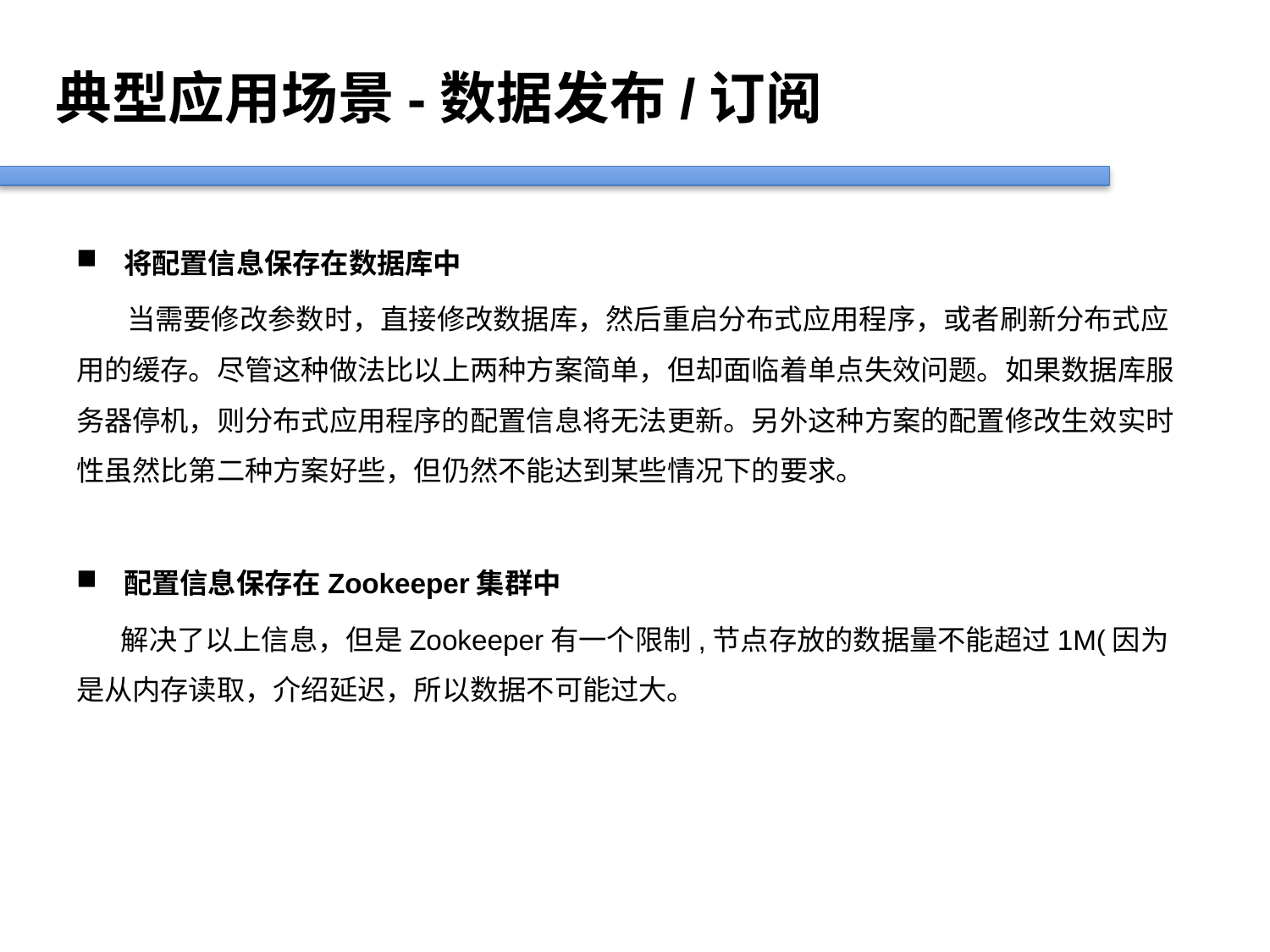

典型应用场景-数据发布/订阅
将配置信息保存在数据库中
       当需要修改参数时，直接修改数据库，然后重启分布式应用程序，或者刷新分布式应用的缓存。尽管这种做法比以上两种方案简单，但却面临着单点失效问题。如果数据库服务器停机，则分布式应用程序的配置信息将无法更新。另外这种方案的配置修改生效实时性虽然比第二种方案好些，但仍然不能达到某些情况下的要求。

配置信息保存在Zookeeper集群中
      解决了以上信息，但是Zookeeper有一个限制,节点存放的数据量不能超过1M(因为是从内存读取，介绍延迟，所以数据不可能过大。